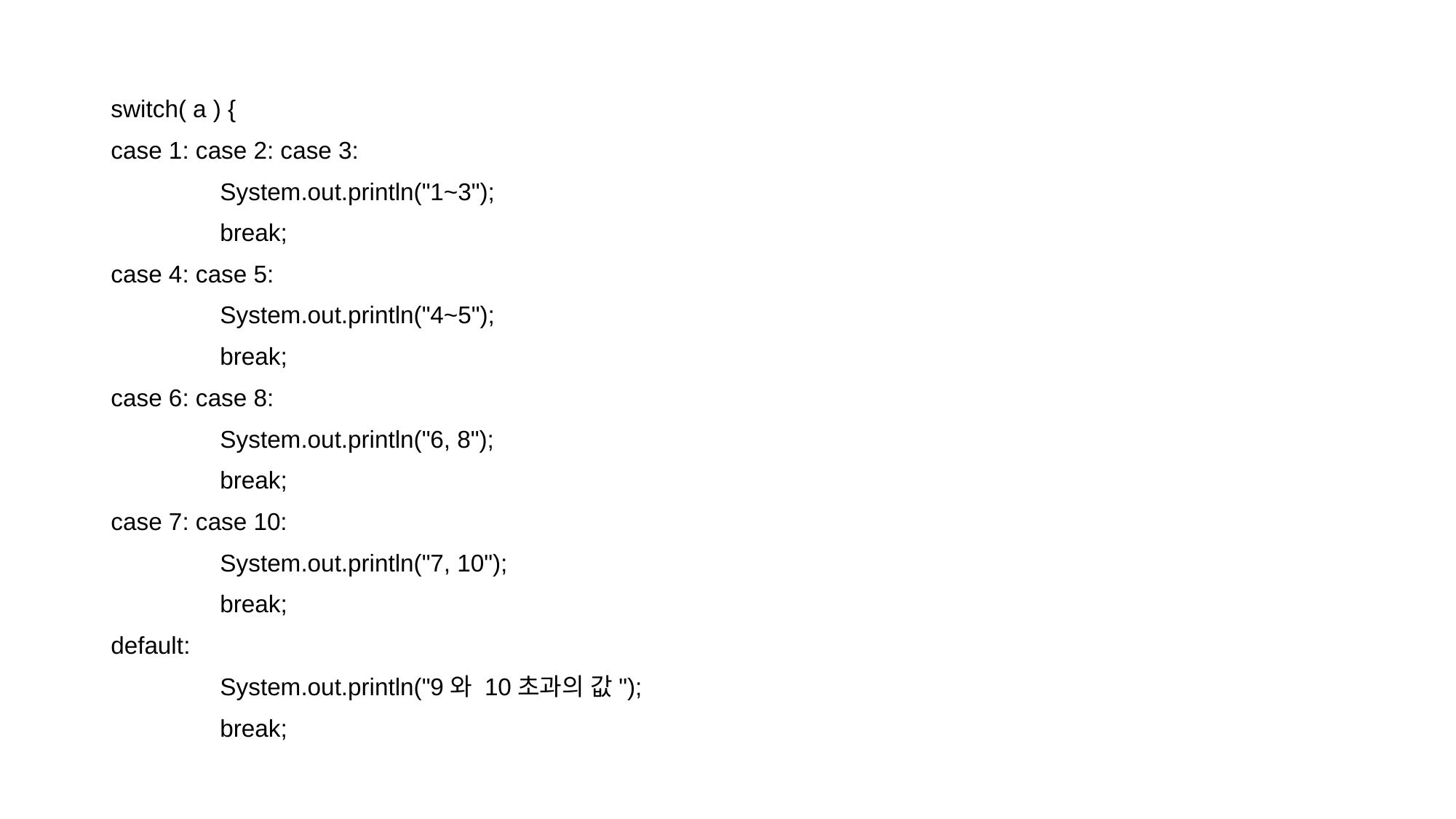

#
switch( a ) {
case 1: case 2: case 3:
	System.out.println("1~3");
	break;
case 4: case 5:
	System.out.println("4~5");
	break;
case 6: case 8:
	System.out.println("6, 8");
	break;
case 7: case 10:
	System.out.println("7, 10");
	break;
default:
	System.out.println("9와 10초과의 값");
	break;